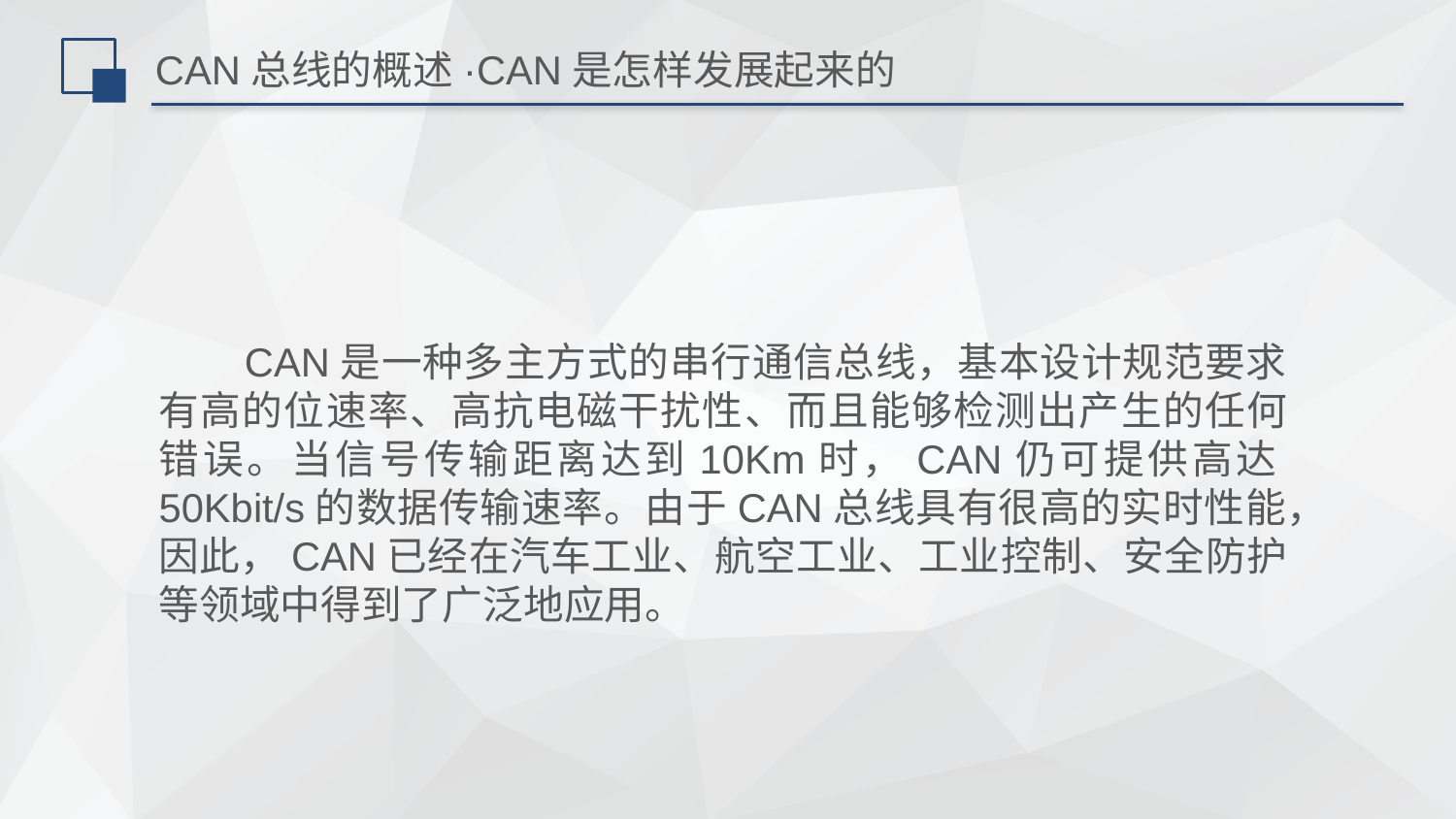

# CAN总线的概述·CAN是怎样发展起来的
CAN是一种多主方式的串行通信总线，基本设计规范要求有高的位速率、高抗电磁干扰性、而且能够检测出产生的任何错误。当信号传输距离达到10Km时，CAN仍可提供高达50Kbit/s的数据传输速率。由于CAN总线具有很高的实时性能，因此，CAN已经在汽车工业、航空工业、工业控制、安全防护等领域中得到了广泛地应用。